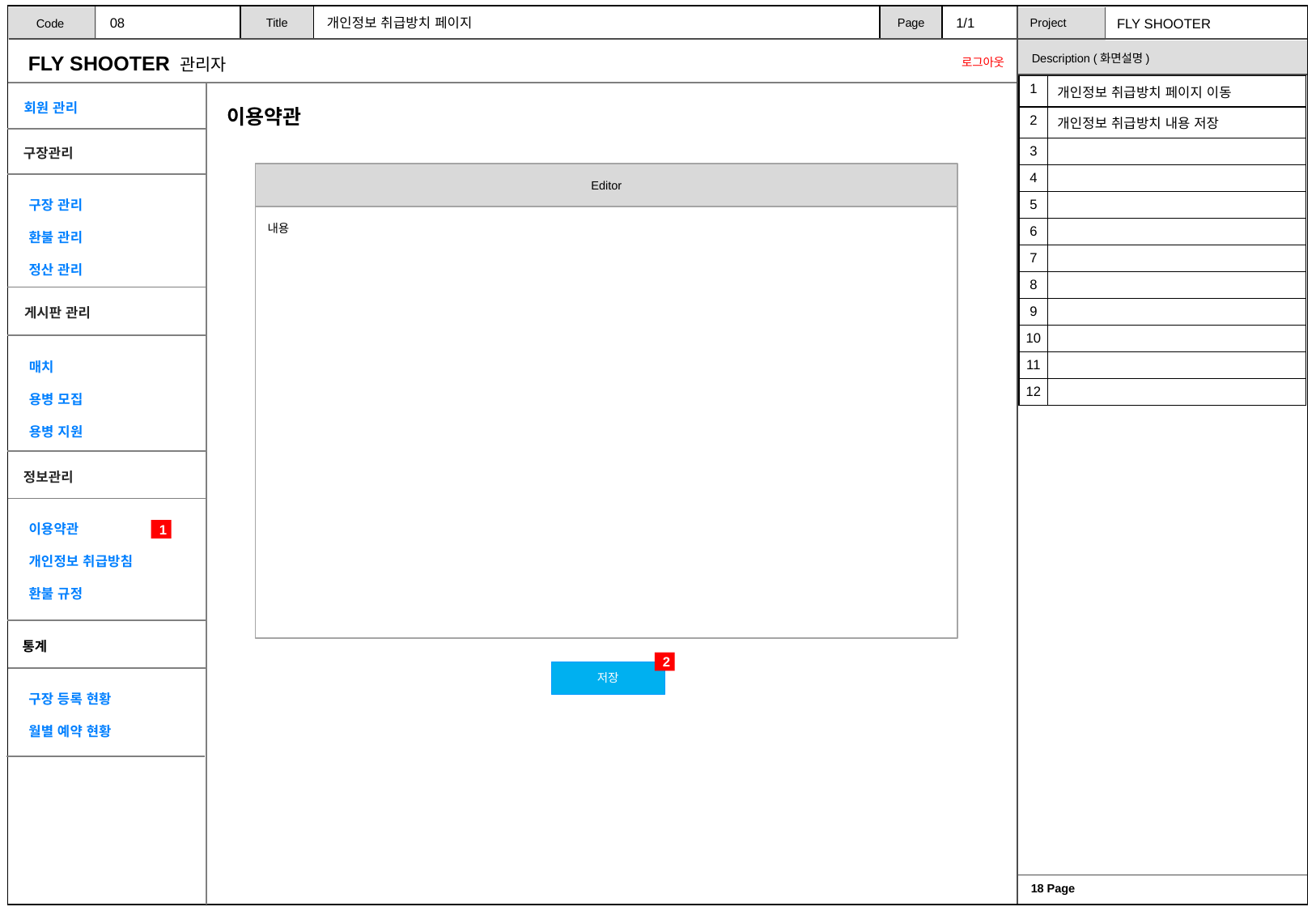

08
개인정보 취급방치 페이지
1/1
| 1 | 개인정보 취급방치 페이지 이동 |
| --- | --- |
| 2 | 개인정보 취급방치 내용 저장 |
| 3 |  |
| 4 |  |
| 5 |  |
| 6 |  |
| 7 |  |
| 8 |  |
| 9 |  |
| 10 |  |
| 11 |  |
| 12 |  |
이용약관
Editor
내용
1
2
저장